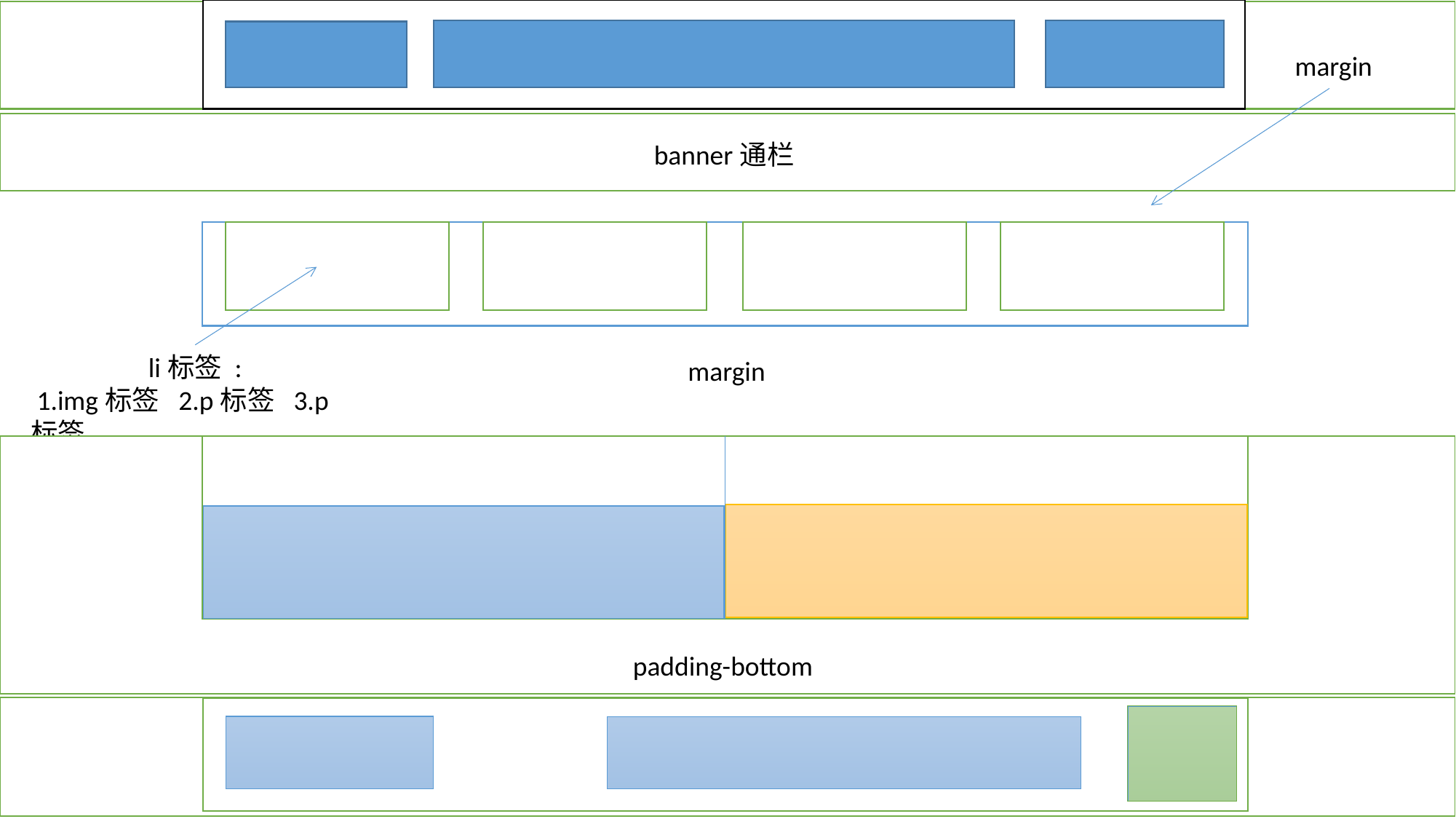

margin

banner通栏

li标签 :
 1.img标签  2.p标签  3.p标签
margin

padding-bottom